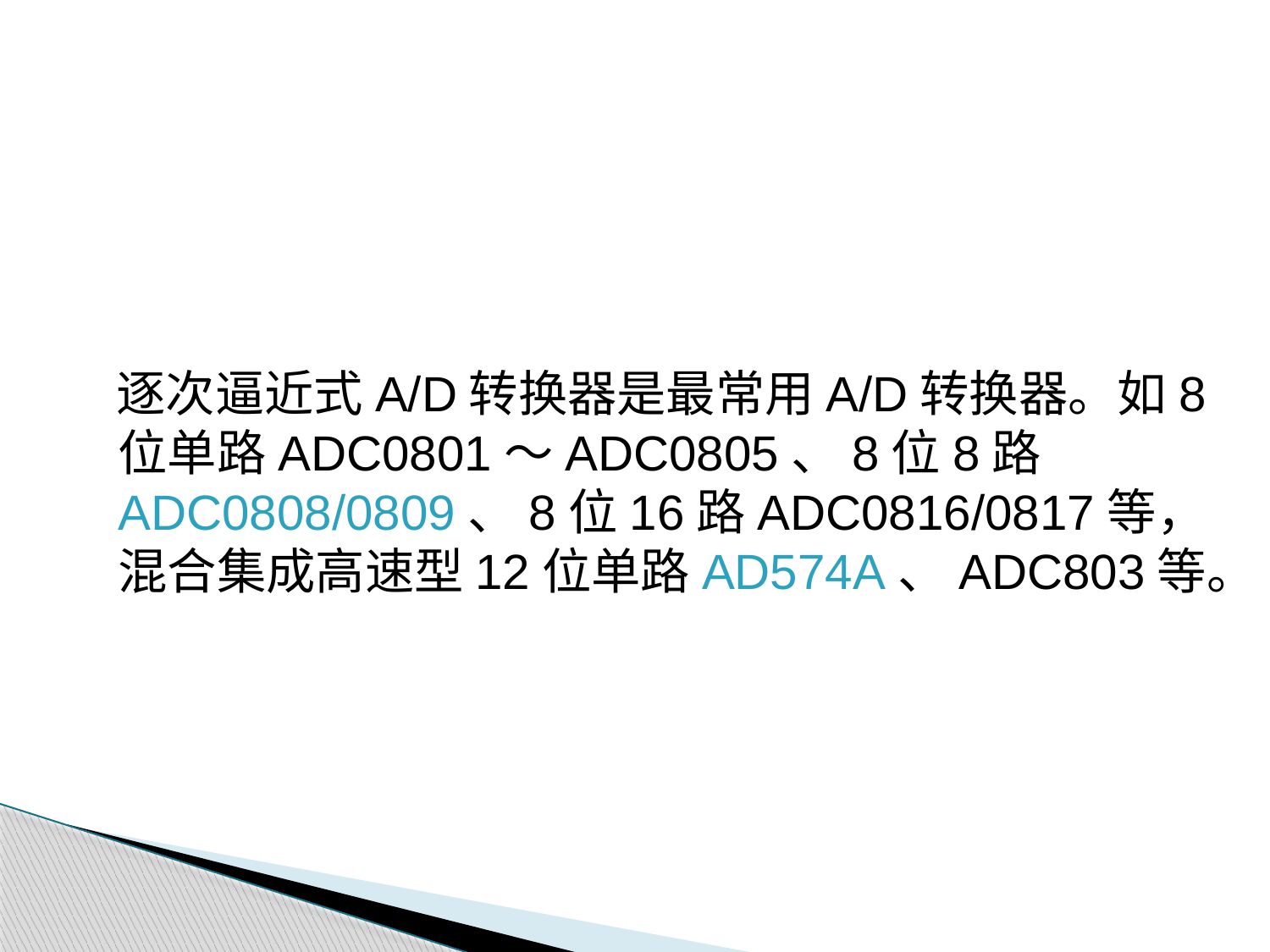

逐次逼近式A/D转换器是最常用A/D转换器。如8位单路ADC0801～ADC0805、8位8路ADC0808/0809、8位16路ADC0816/0817等，混合集成高速型12位单路AD574A、ADC803等。